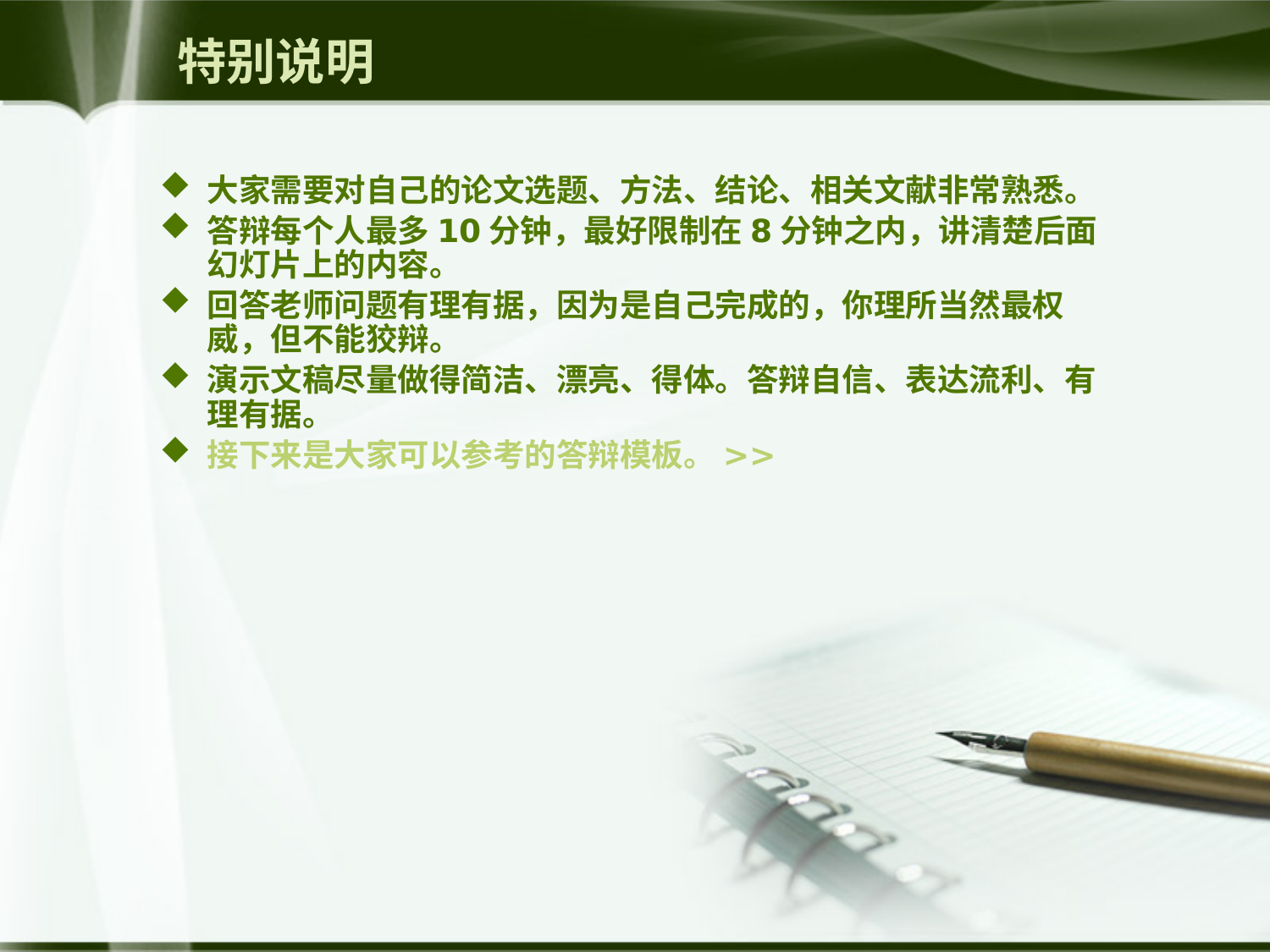

# 特别说明
大家需要对自己的论文选题、方法、结论、相关文献非常熟悉。
答辩每个人最多10分钟，最好限制在8分钟之内，讲清楚后面幻灯片上的内容。
回答老师问题有理有据，因为是自己完成的，你理所当然最权威，但不能狡辩。
演示文稿尽量做得简洁、漂亮、得体。答辩自信、表达流利、有理有据。
接下来是大家可以参考的答辩模板。>>